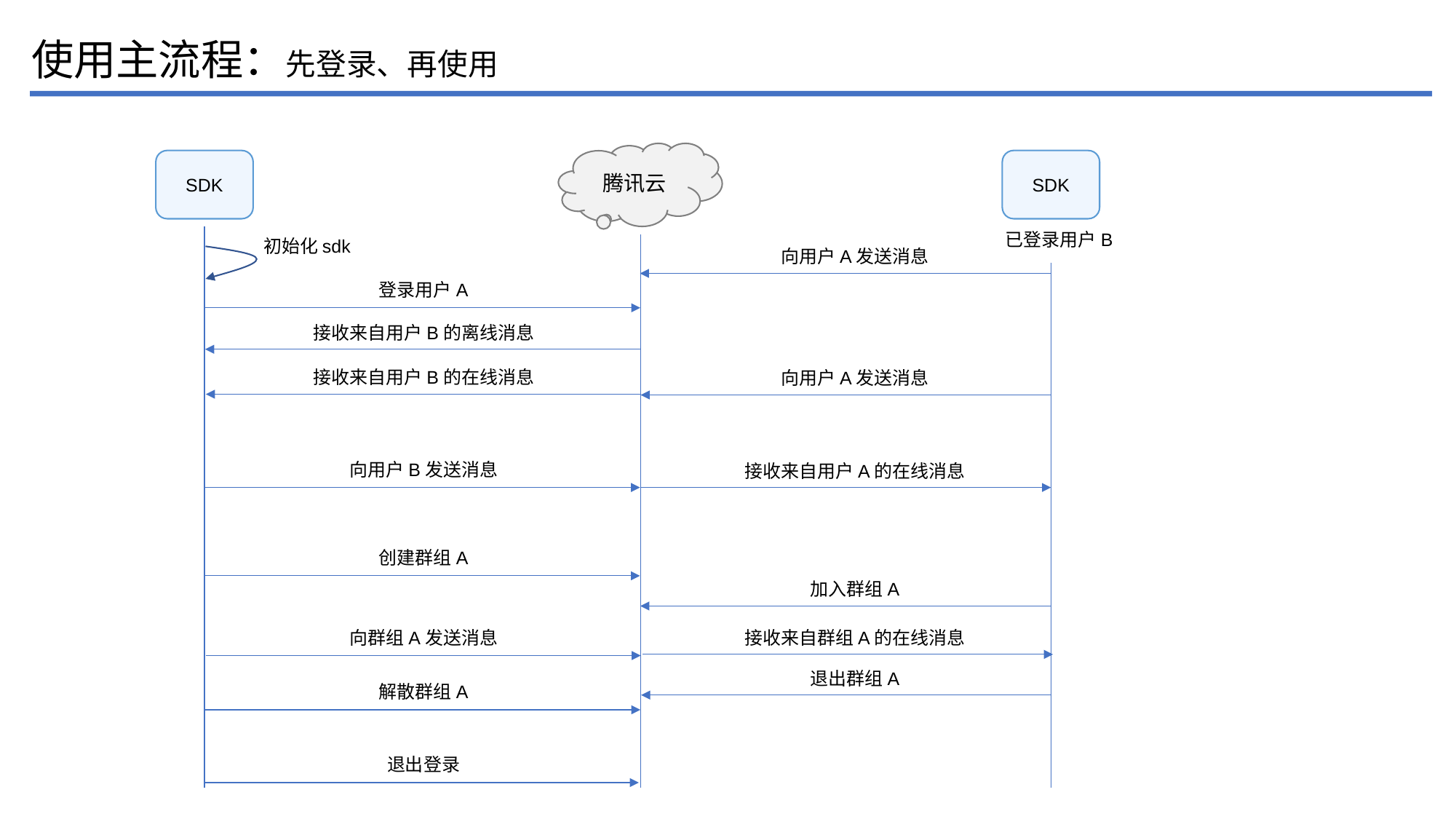

使用主流程：先登录、再使用

腾讯云
SDK
SDK
已登录用户B
初始化sdk
向用户A发送消息

登录用户A
接收来自用户B的离线消息
接收来自用户B的在线消息
向用户A发送消息
向用户B发送消息
接收来自用户A的在线消息
创建群组A
加入群组A
向群组A发送消息
接收来自群组A的在线消息
退出群组A
解散群组A
退出登录